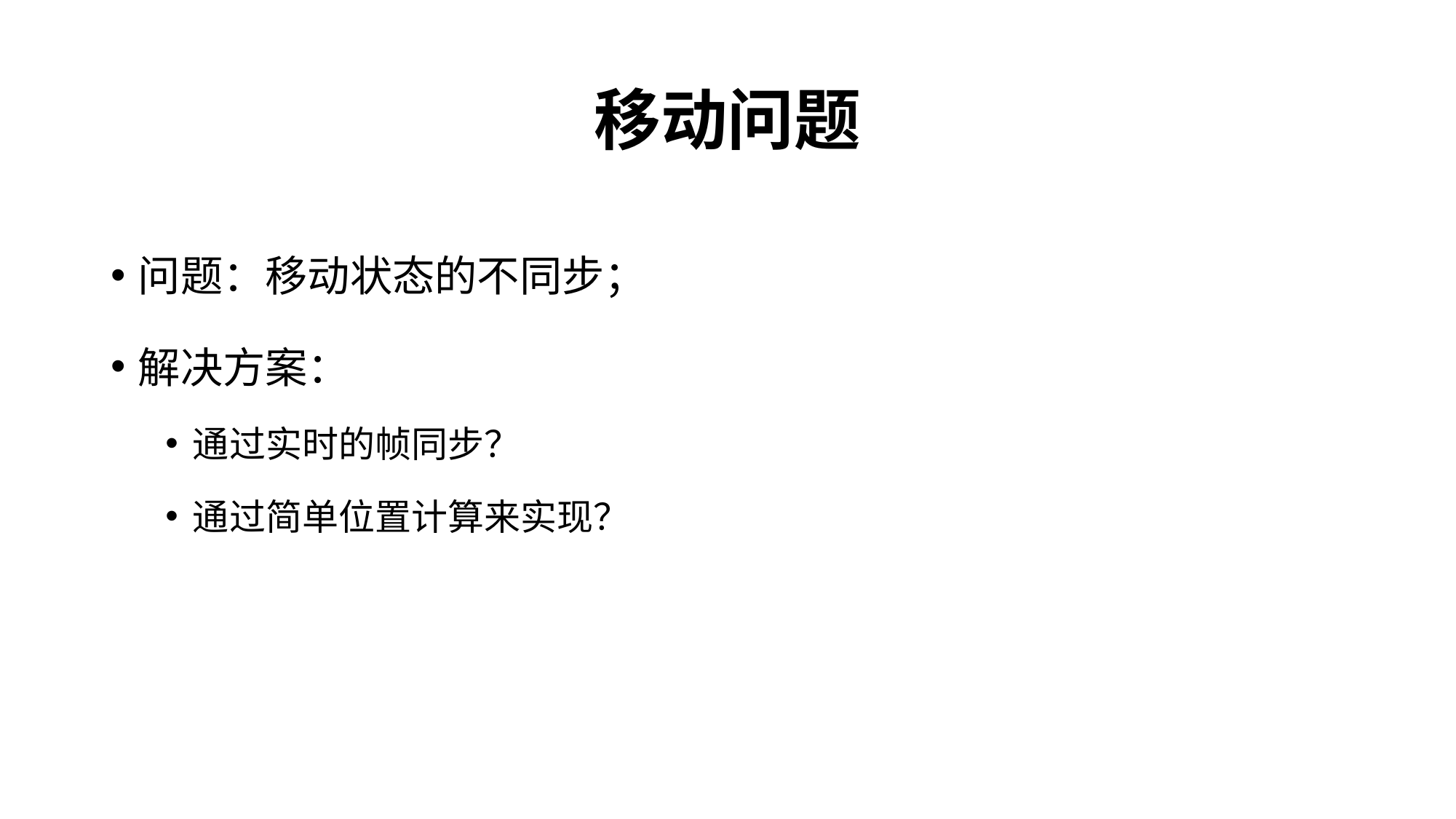

# 移动问题
问题：移动状态的不同步；
解决方案：
通过实时的帧同步？
通过简单位置计算来实现？